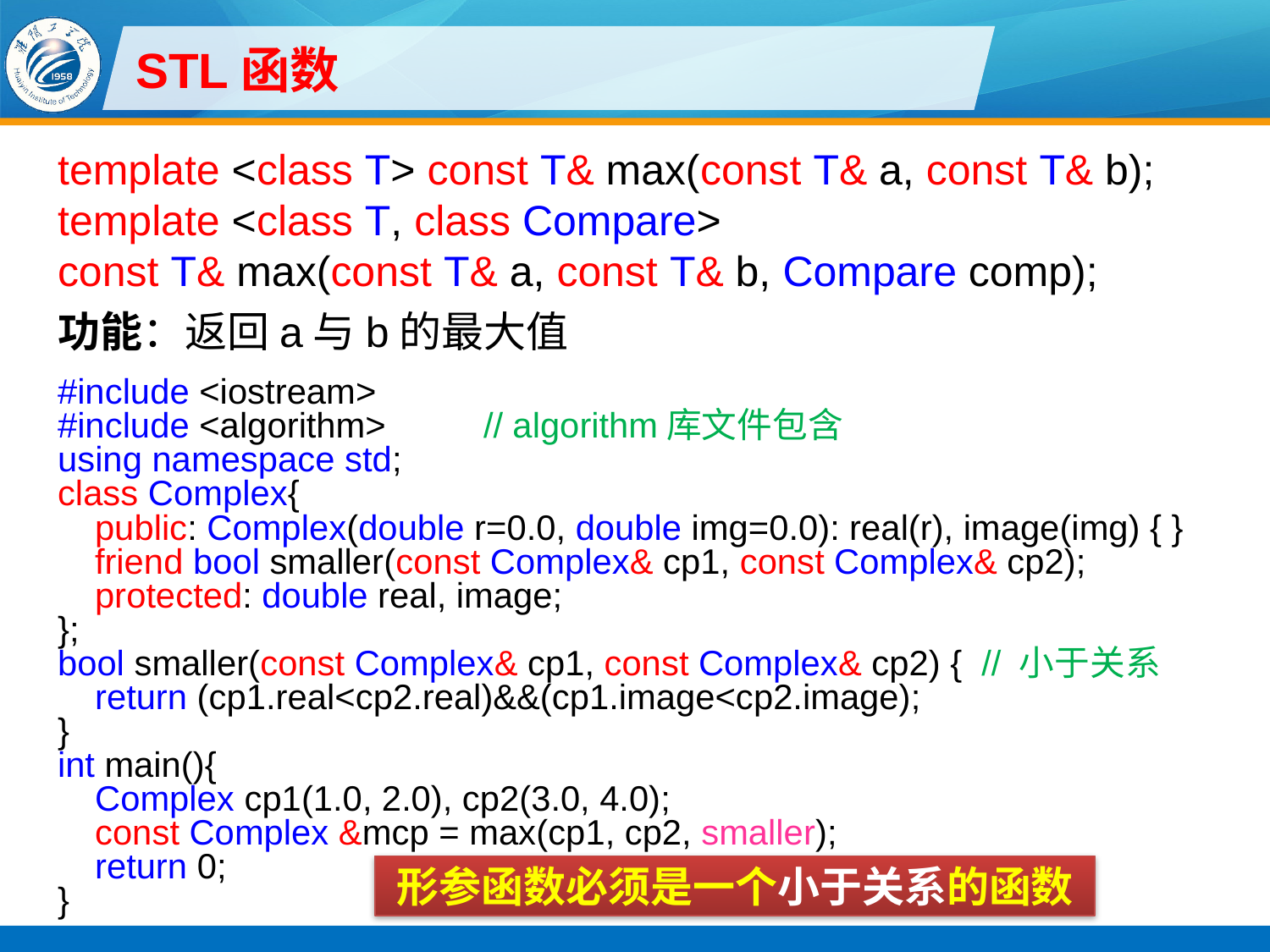

# STL函数
template <class T> const T& max(const T& a, const T& b);
template <class T, class Compare>
const T& max(const T& a, const T& b, Compare comp);
功能：返回a与b的最大值
#include <iostream>
#include <algorithm>          // algorithm库文件包含
using namespace std;
class Complex{
public: Complex(double r=0.0, double img=0.0): real(r), image(img) { }
friend bool smaller(const Complex& cp1, const Complex& cp2);
protected: double real, image;
};
bool smaller(const Complex& cp1, const Complex& cp2) {  // 小于关系
return (cp1.real<cp2.real)&&(cp1.image<cp2.image);
}
int main(){
Complex cp1(1.0, 2.0), cp2(3.0, 4.0);
const Complex &mcp = max(cp1, cp2, smaller);
return 0;
}
形参函数必须是一个小于关系的函数